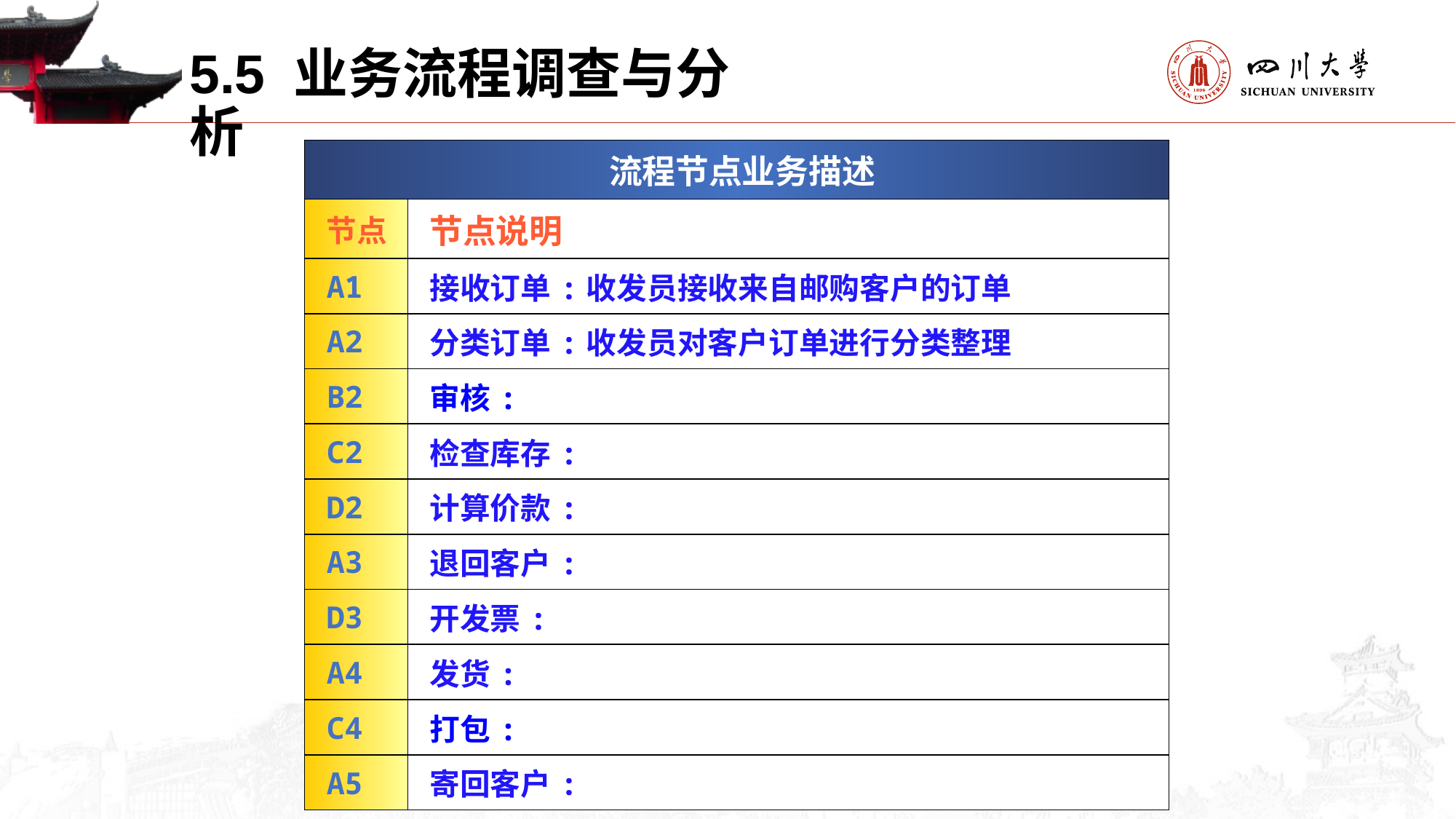

5.5 业务流程调查与分析

| 流程节点业务描述 |  |
| --- | --- |
| 节点 | 节点说明 |
| A1 | 接收订单:收发员接收来自邮购客户的订单 |
| A2 | 分类订单:收发员对客户订单进行分类整理 |
| B2 | 审核: |
| C2 | 检查库存: |
| D2 | 计算价款: |
| A3 | 退回客户: |
| D3 | 开发票: |
| A4 | 发货: |
| C4 | 打包: |
| A5 | 寄回客户: |